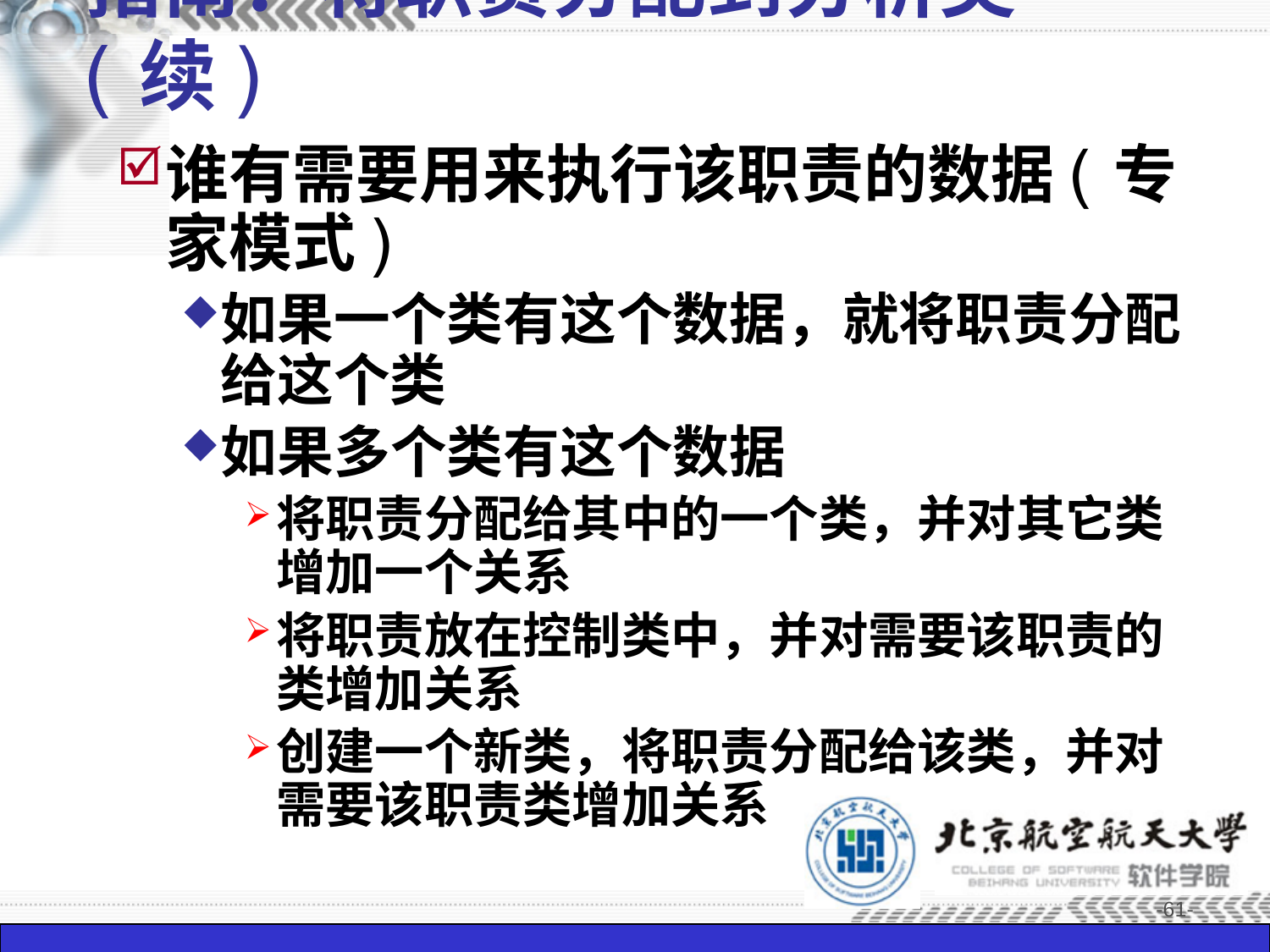

# 指南：将职责分配到分析类(续)
谁有需要用来执行该职责的数据(专家模式)
如果一个类有这个数据，就将职责分配给这个类
如果多个类有这个数据
将职责分配给其中的一个类，并对其它类增加一个关系
将职责放在控制类中，并对需要该职责的类增加关系
创建一个新类，将职责分配给该类，并对需要该职责类增加关系
-61-